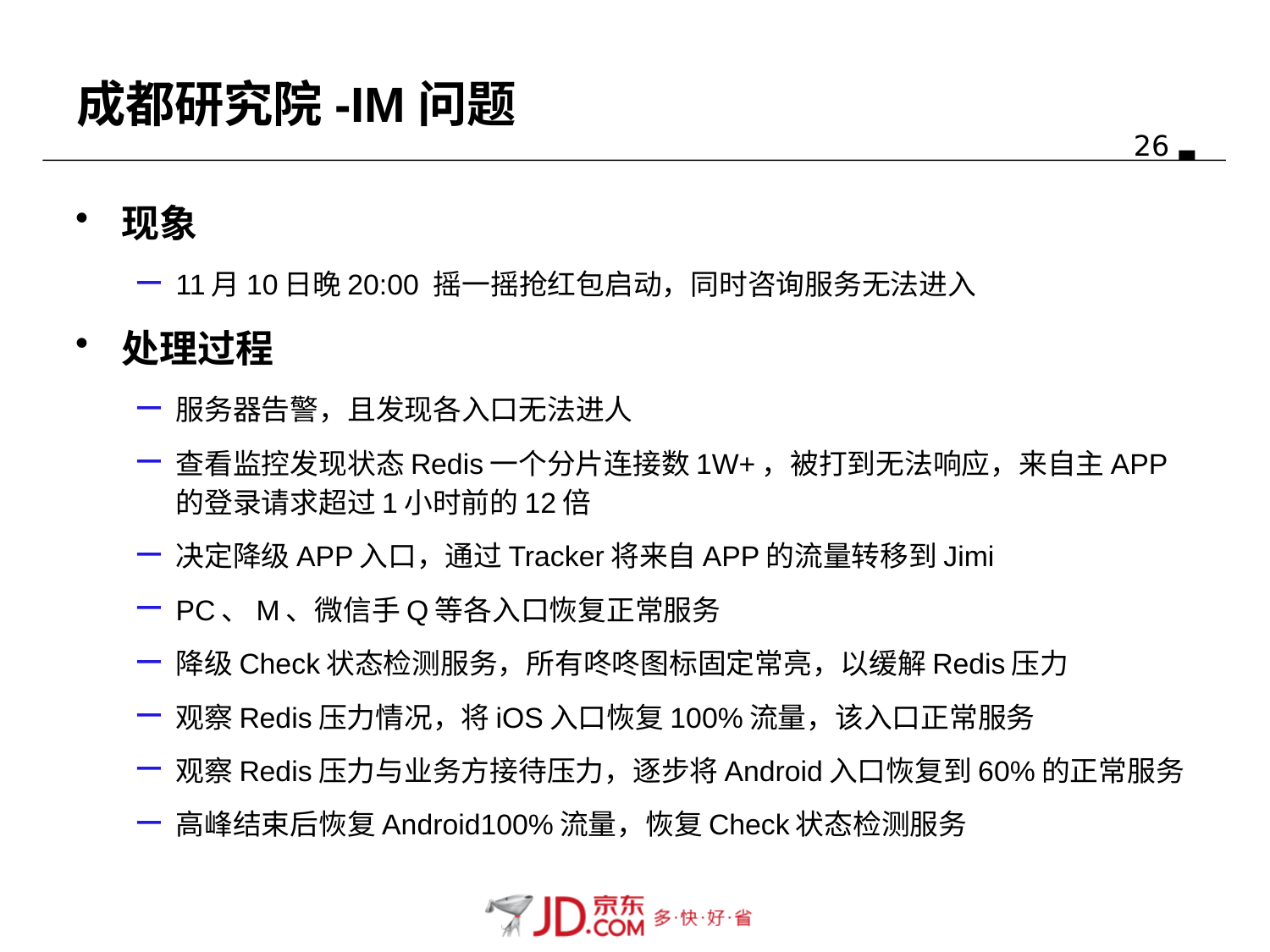

# 成都研究院-IM问题
现象
11月10日晚20:00 摇一摇抢红包启动，同时咨询服务无法进入
处理过程
服务器告警，且发现各入口无法进人
查看监控发现状态Redis一个分片连接数1W+，被打到无法响应，来自主APP的登录请求超过1小时前的12倍
决定降级APP入口，通过Tracker将来自APP的流量转移到Jimi
PC、M、微信手Q等各入口恢复正常服务
降级Check状态检测服务，所有咚咚图标固定常亮，以缓解Redis压力
观察Redis压力情况，将iOS入口恢复100%流量，该入口正常服务
观察Redis压力与业务方接待压力，逐步将Android入口恢复到60%的正常服务
高峰结束后恢复Android100%流量，恢复Check状态检测服务